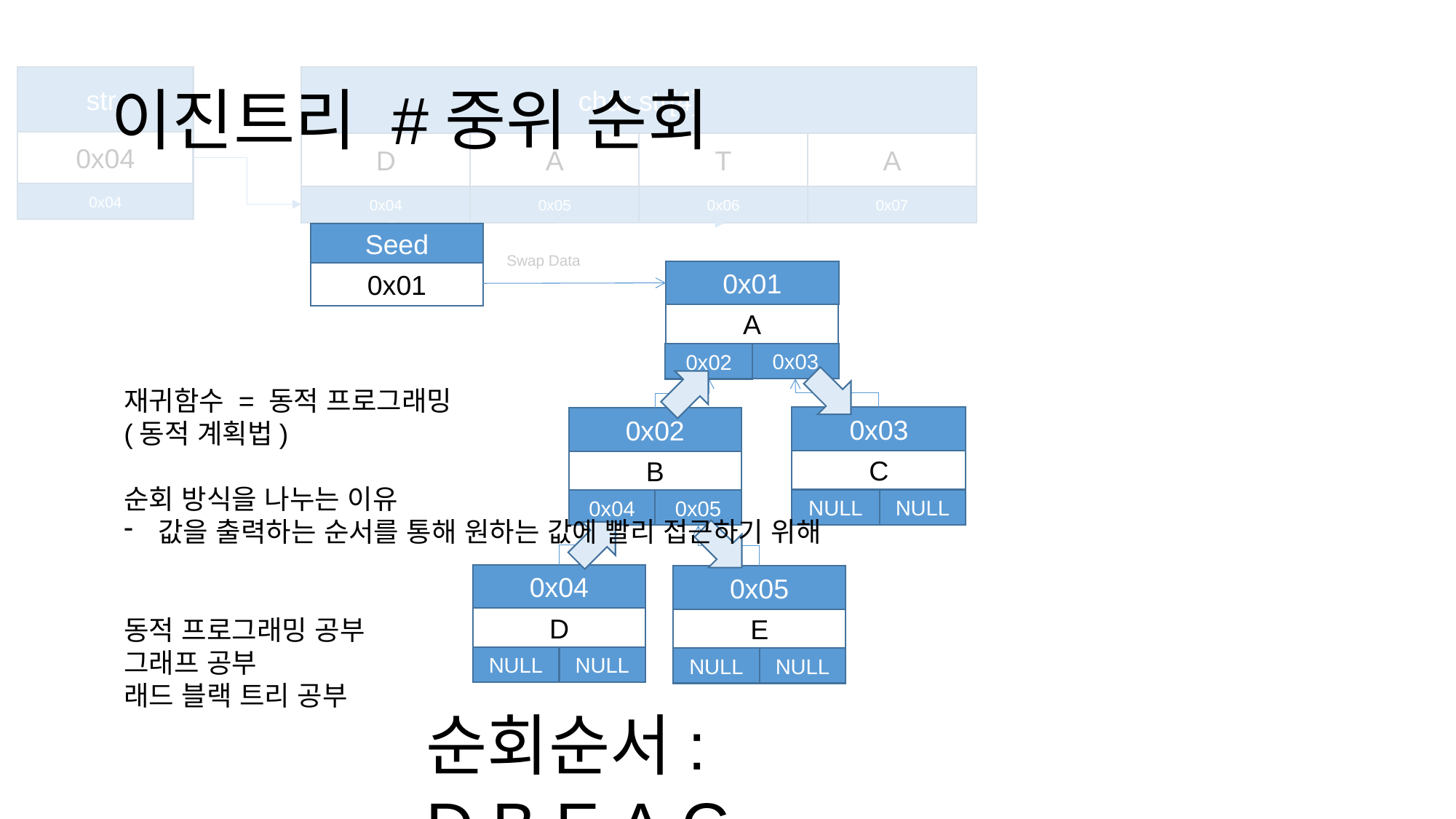

# 이진트리 #중위 순회

str
0x04
0x04
char str[4]
D
0x04
A
0x05
T
0x06
A
0x07
Swap Data
Seed
NULL
0x01
A
NULL
NULL
0x01
0x03
0x02
0x03
C
NULL
NULL
0x02
B
NULL
NULL
0x04
0x05
0x04
D
NULL
NULL
0x05
E
NULL
NULL

재귀함수 = 동적 프로그래밍
(동적 계획법)

순회 방식을 나누는 이유
값을 출력하는 순서를 통해 원하는 값에 빨리 접근하기 위해

동적 프로그래밍 공부
그래프 공부
래드 블랙 트리 공부

순회순서: D,B,E,A,C